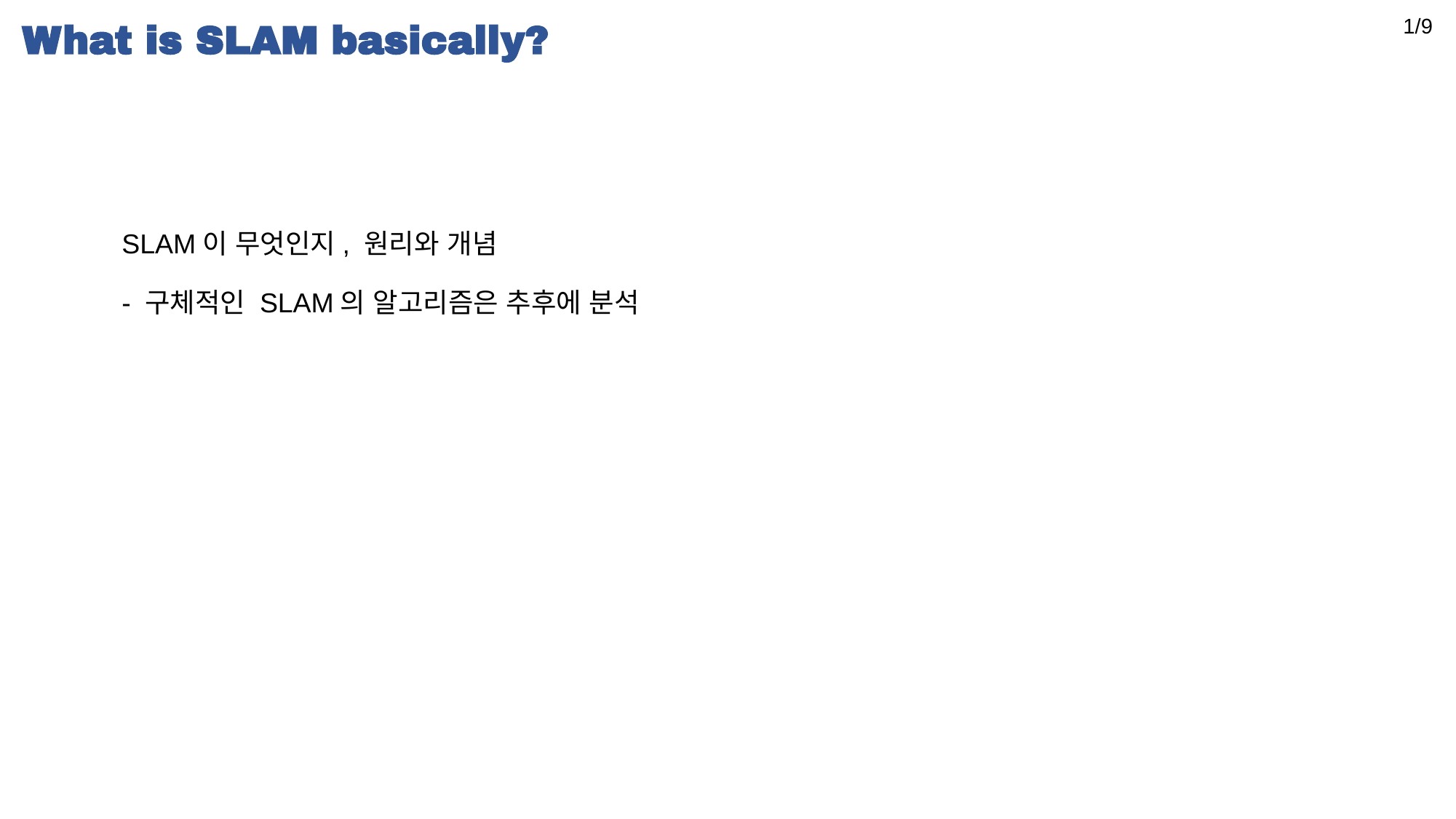

1/9
What is SLAM basically?
SLAM이 무엇인지, 원리와 개념

- 구체적인 SLAM의 알고리즘은 추후에 분석
Why we have used Fully-Connected-Net?, And why use Fully-Convolution-Net?